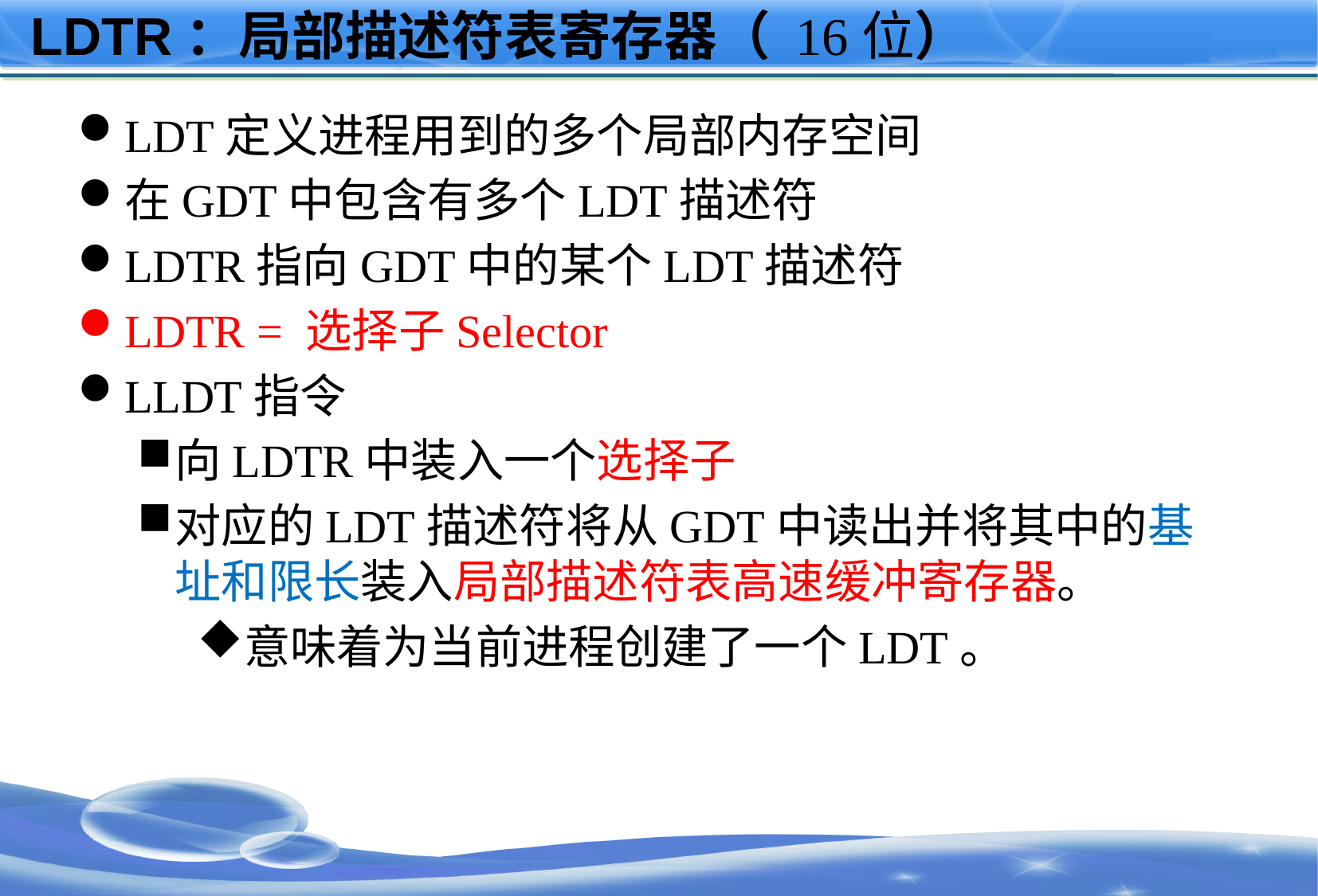

# LDTR：局部描述符表寄存器（ 16位）
LDT定义进程用到的多个局部内存空间
在GDT中包含有多个LDT描述符
LDTR指向GDT中的某个LDT描述符
LDTR = 选择子Selector
LLDT指令
向LDTR中装入一个选择子
对应的LDT描述符将从GDT中读出并将其中的基址和限长装入局部描述符表高速缓冲寄存器。
意味着为当前进程创建了一个LDT。